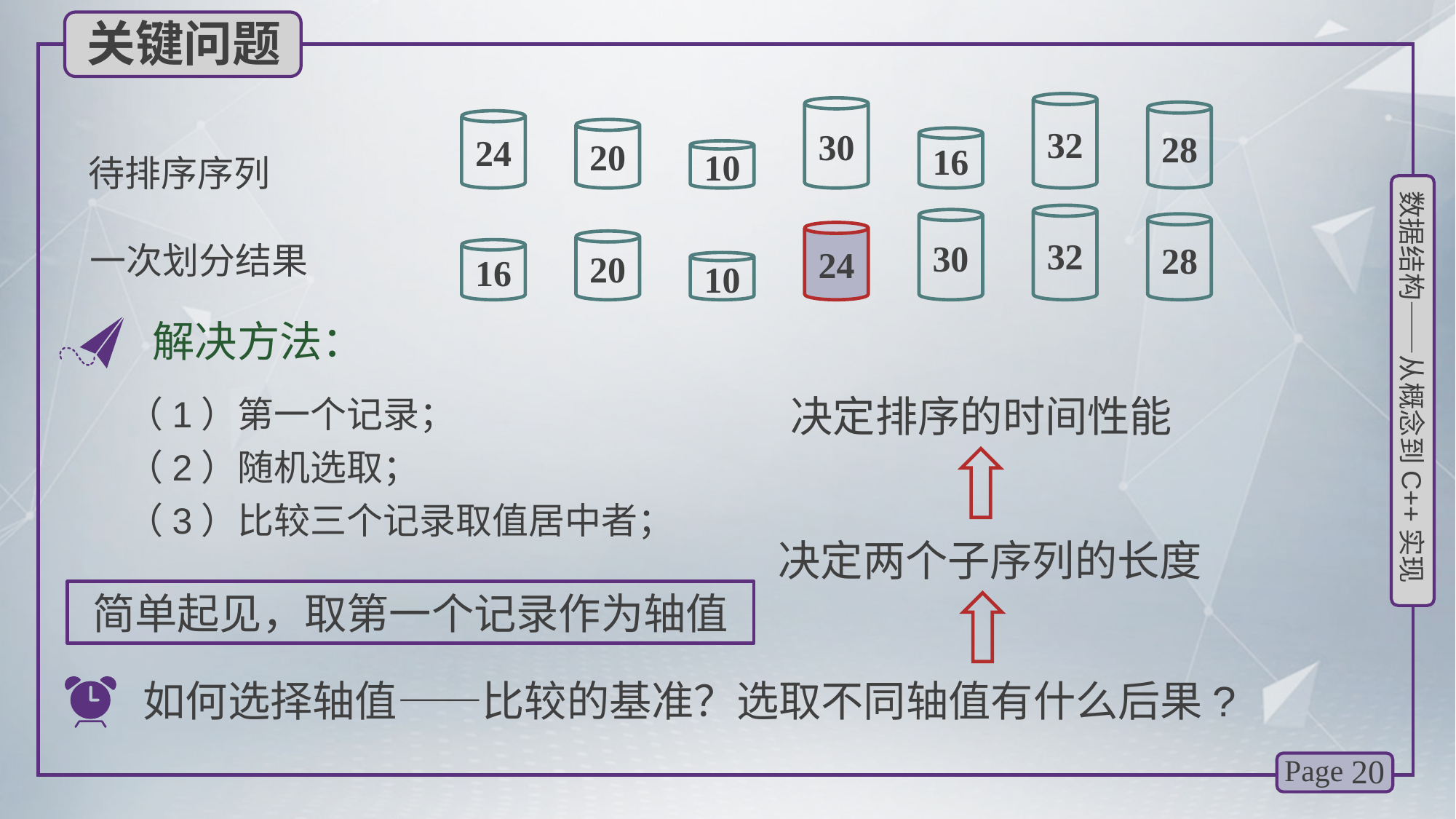

关键问题

32
30
28
24
20
16
10
待排序序列
32
30
28
24
20
一次划分结果
16
10
解决方法：

（1）第一个记录；
（2）随机选取；
（3）比较三个记录取值居中者；

决定排序的时间性能

决定两个子序列的长度

简单起见，取第一个记录作为轴值
如何选择轴值——比较的基准？选取不同轴值有什么后果?